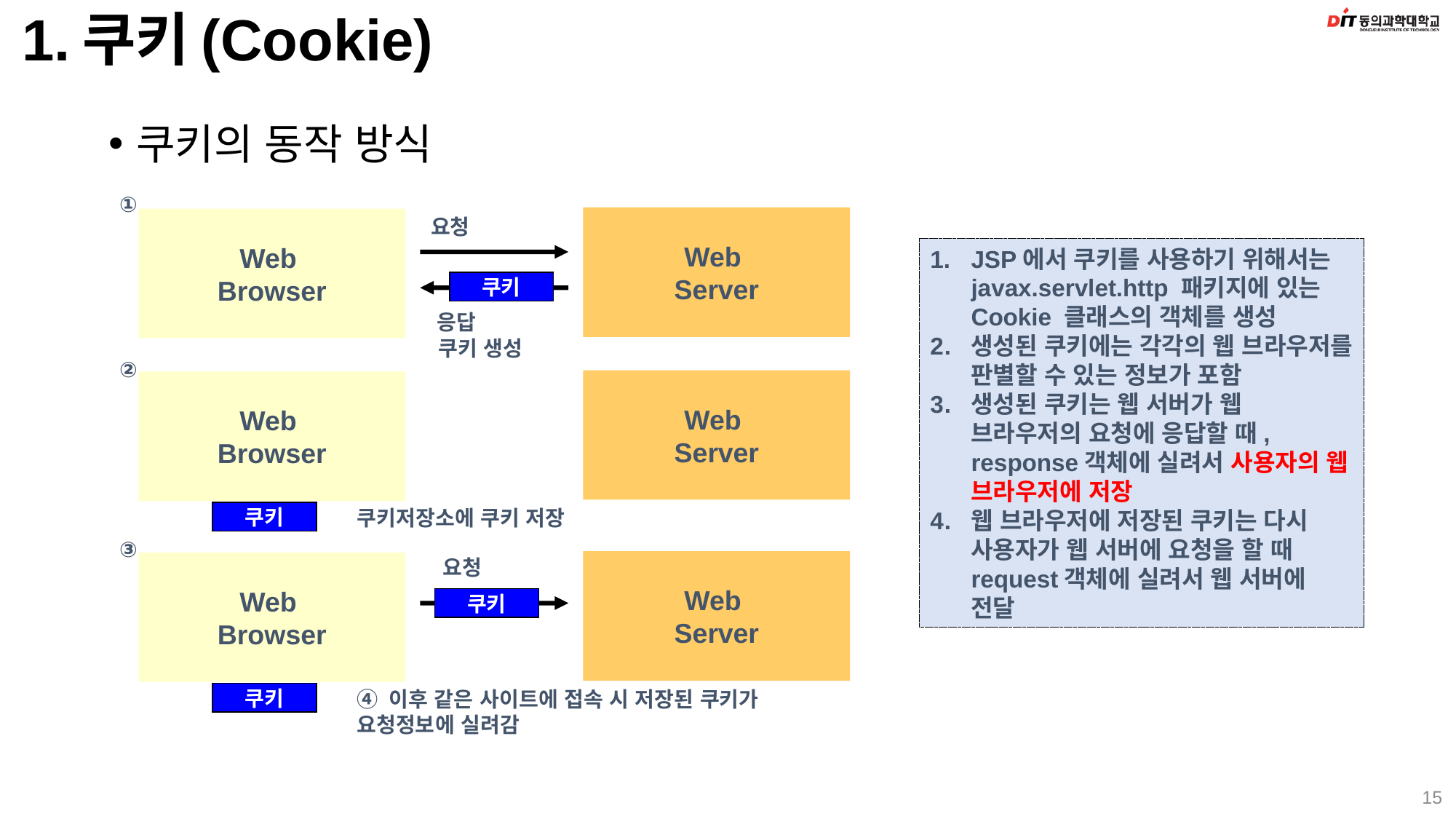

# 1.쿠키(Cookie)
쿠키의 동작 방식
①
Web
Server
요청
Web
Browser

쿠키

응답
쿠키 생성
②
Web
Server
Web
Browser
쿠키저장소에 쿠키 저장
쿠키
③
요청
Web
Server
Web
Browser
쿠키

④ 이후 같은 사이트에 접속 시 저장된 쿠키가 요청정보에 실려감
쿠키
JSP에서 쿠키를 사용하기 위해서는 javax.servlet.http 패키지에 있는 Cookie 클래스의 객체를 생성
생성된 쿠키에는 각각의 웹 브라우저를 판별할 수 있는 정보가 포함
생성된 쿠키는 웹 서버가 웹 브라우저의 요청에 응답할 때, response객체에 실려서 사용자의 웹 브라우저에 저장
웹 브라우저에 저장된 쿠키는 다시 사용자가 웹 서버에 요청을 할 때 request객체에 실려서 웹 서버에 전달
15